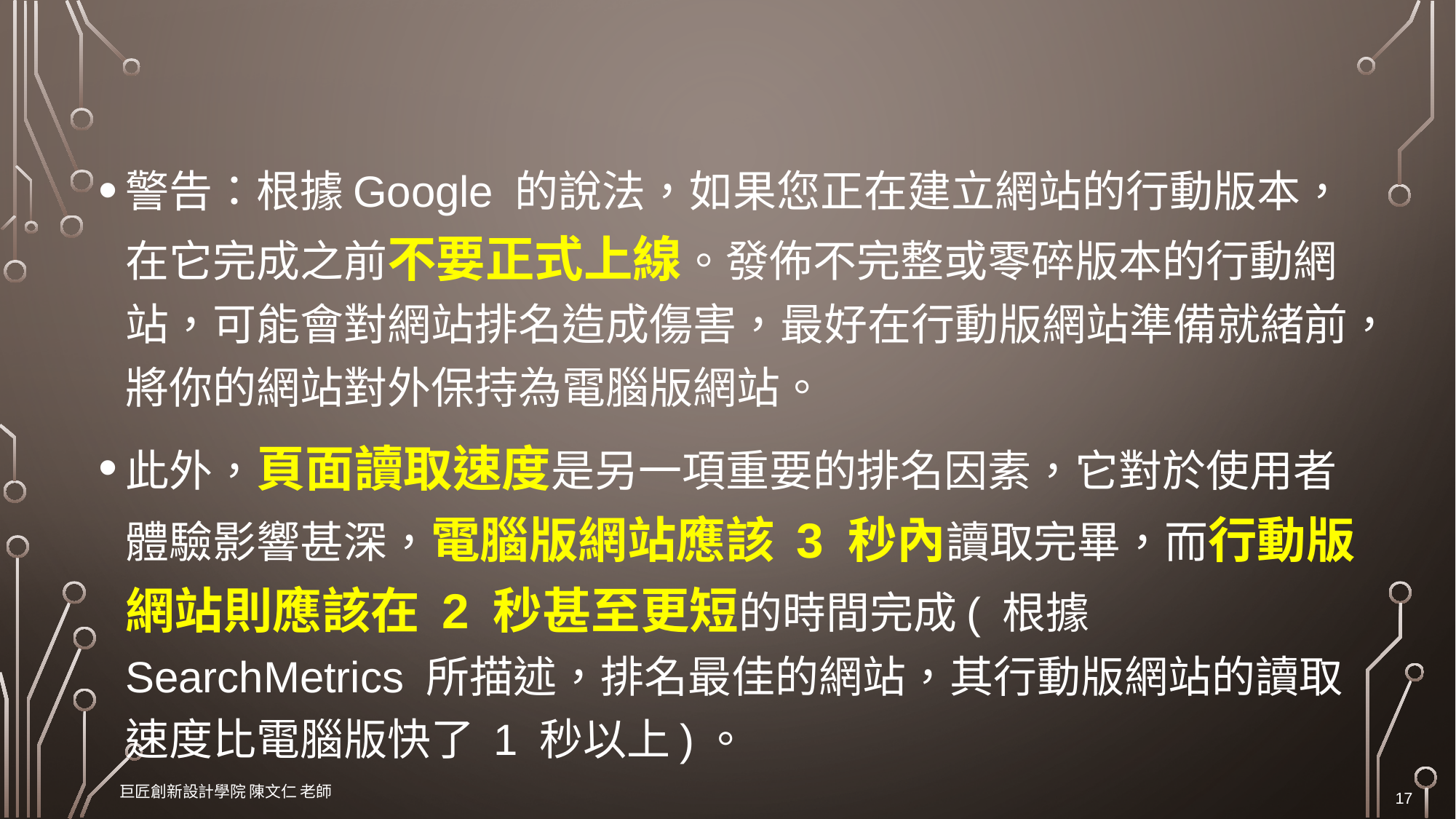

#
警告：根據Google 的說法，如果您正在建立網站的行動版本，在它完成之前不要正式上線。發佈不完整或零碎版本的行動網站，可能會對網站排名造成傷害，最好在行動版網站準備就緒前，將你的網站對外保持為電腦版網站。
此外，頁面讀取速度是另一項重要的排名因素，它對於使用者體驗影響甚深，電腦版網站應該 3 秒內讀取完畢，而行動版網站則應該在 2 秒甚至更短的時間完成( 根據SearchMetrics 所描述，排名最佳的網站，其行動版網站的讀取速度比電腦版快了 1 秒以上)。
巨匠創新設計學院 陳文仁 老師
17